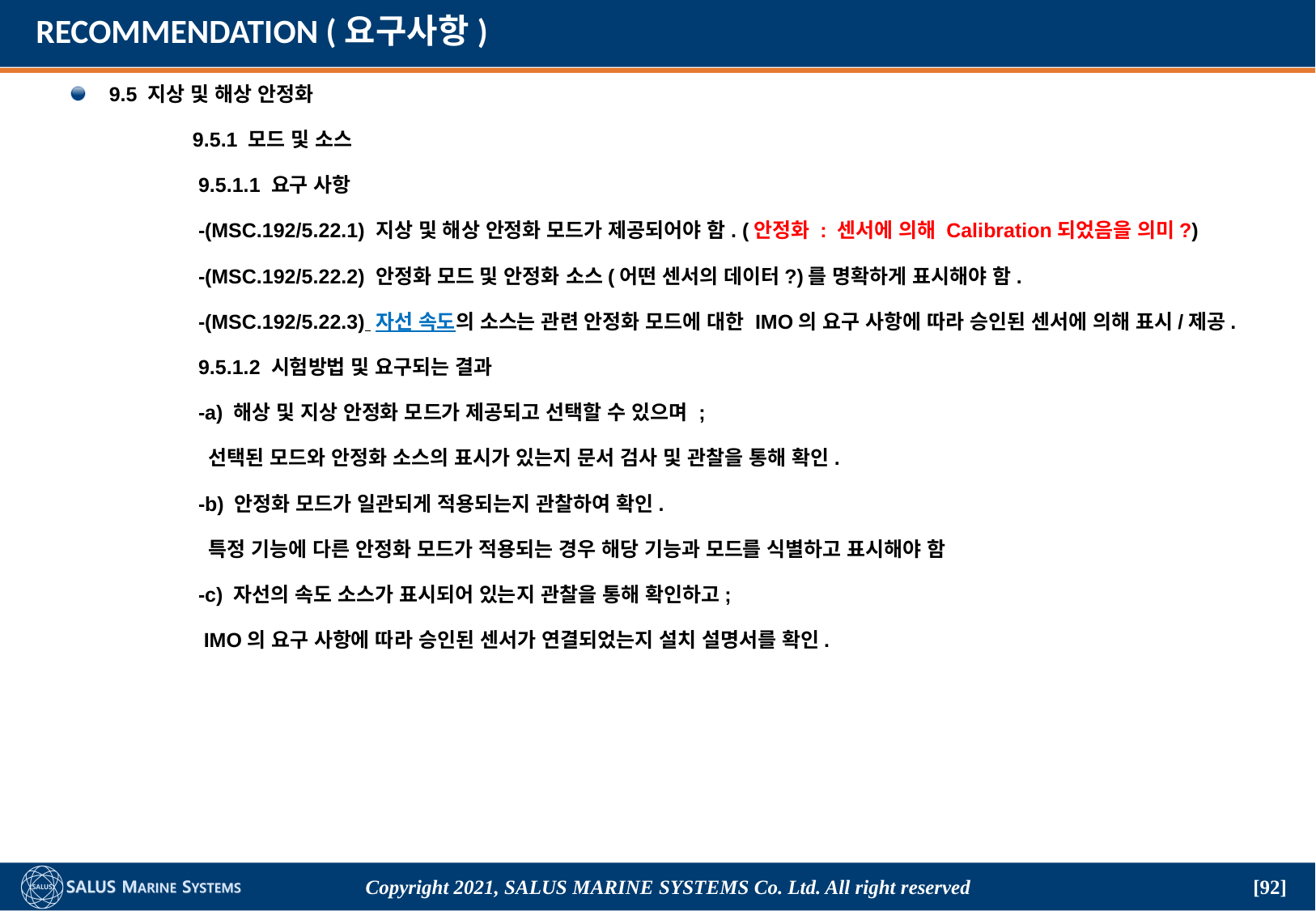

# RECOMMENDATION (요구사항)
9.5 지상 및 해상 안정화
	9.5.1 모드 및 소스
	 9.5.1.1 요구 사항
	 -(MSC.192/5.22.1) 지상 및 해상 안정화 모드가 제공되어야 함. (안정화 : 센서에 의해 Calibration되었음을 의미?)
	 -(MSC.192/5.22.2) 안정화 모드 및 안정화 소스(어떤 센서의 데이터?)를 명확하게 표시해야 함.
	 -(MSC.192/5.22.3) 자선 속도의 소스는 관련 안정화 모드에 대한 IMO의 요구 사항에 따라 승인된 센서에 의해 표시/제공.
	 9.5.1.2 시험방법 및 요구되는 결과
	 -a) 해상 및 지상 안정화 모드가 제공되고 선택할 수 있으며 ;
	  선택된 모드와 안정화 소스의 표시가 있는지 문서 검사 및 관찰을 통해 확인.
	 -b) 안정화 모드가 일관되게 적용되는지 관찰하여 확인.
	  특정 기능에 다른 안정화 모드가 적용되는 경우 해당 기능과 모드를 식별하고 표시해야 함
	 -c) 자선의 속도 소스가 표시되어 있는지 관찰을 통해 확인하고;
	  IMO의 요구 사항에 따라 승인된 센서가 연결되었는지 설치 설명서를 확인.

Copyright 2021, SALUS Marine Systems Co. Ltd. All right reserved
[92]